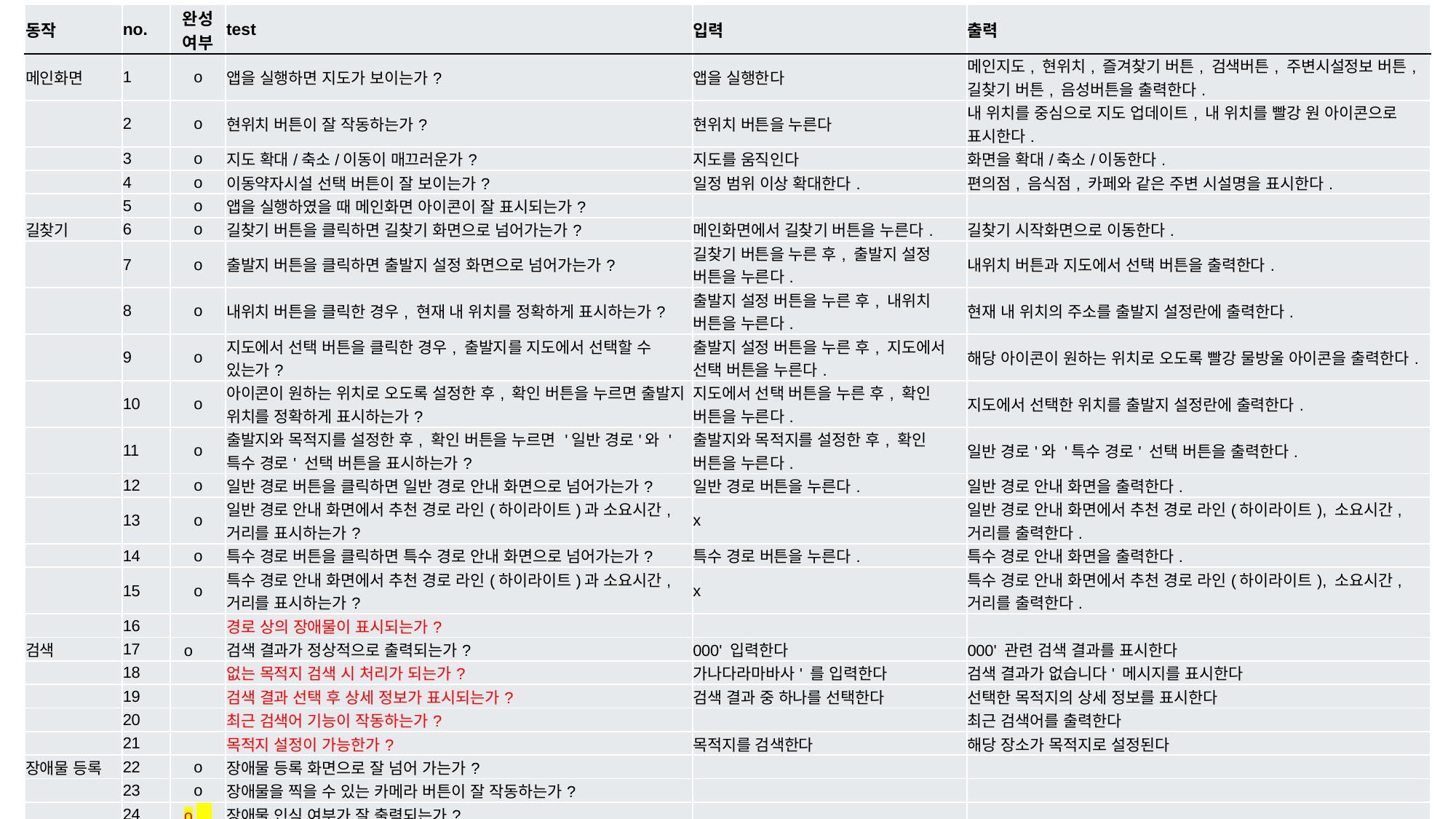

| 동작 | no. | 완성 여부 | test | 입력 | 출력 |
| --- | --- | --- | --- | --- | --- |
| 메인화면 | 1 | o | 앱을 실행하면 지도가 보이는가? | 앱을 실행한다 | 메인지도, 현위치, 즐겨찾기 버튼, 검색버튼, 주변시설정보 버튼, 길찾기 버튼, 음성버튼을 출력한다. |
|  | 2 | o | 현위치 버튼이 잘 작동하는가? | 현위치 버튼을 누른다 | 내 위치를 중심으로 지도 업데이트, 내 위치를 빨강 원 아이콘으로 표시한다. |
|  | 3 | o | 지도 확대/축소/이동이 매끄러운가? | 지도를 움직인다 | 화면을 확대/축소/이동한다. |
|  | 4 | o | 이동약자시설 선택 버튼이 잘 보이는가? | 일정 범위 이상 확대한다. | 편의점, 음식점, 카페와 같은 주변 시설명을 표시한다. |
|  | 5 | o | 앱을 실행하였을 때 메인화면 아이콘이 잘 표시되는가? |  |  |
| 길찾기 | 6 | o | 길찾기 버튼을 클릭하면 길찾기 화면으로 넘어가는가? | 메인화면에서 길찾기 버튼을 누른다. | 길찾기 시작화면으로 이동한다. |
|  | 7 | o | 출발지 버튼을 클릭하면 출발지 설정 화면으로 넘어가는가? | 길찾기 버튼을 누른 후, 출발지 설정 버튼을 누른다. | 내위치 버튼과 지도에서 선택 버튼을 출력한다. |
|  | 8 | o | 내위치 버튼을 클릭한 경우, 현재 내 위치를 정확하게 표시하는가? | 출발지 설정 버튼을 누른 후, 내위치 버튼을 누른다. | 현재 내 위치의 주소를 출발지 설정란에 출력한다. |
|  | 9 | o | 지도에서 선택 버튼을 클릭한 경우, 출발지를 지도에서 선택할 수 있는가? | 출발지 설정 버튼을 누른 후, 지도에서 선택 버튼을 누른다. | 해당 아이콘이 원하는 위치로 오도록 빨강 물방울 아이콘을 출력한다. |
|  | 10 | o | 아이콘이 원하는 위치로 오도록 설정한 후, 확인 버튼을 누르면 출발지 위치를 정확하게 표시하는가? | 지도에서 선택 버튼을 누른 후, 확인 버튼을 누른다. | 지도에서 선택한 위치를 출발지 설정란에 출력한다. |
|  | 11 | o | 출발지와 목적지를 설정한 후, 확인 버튼을 누르면 '일반 경로'와 '특수 경로' 선택 버튼을 표시하는가? | 출발지와 목적지를 설정한 후, 확인 버튼을 누른다. | 일반 경로'와 '특수 경로' 선택 버튼을 출력한다. |
|  | 12 | o | 일반 경로 버튼을 클릭하면 일반 경로 안내 화면으로 넘어가는가? | 일반 경로 버튼을 누른다. | 일반 경로 안내 화면을 출력한다. |
|  | 13 | o | 일반 경로 안내 화면에서 추천 경로 라인(하이라이트)과 소요시간, 거리를 표시하는가? | x | 일반 경로 안내 화면에서 추천 경로 라인(하이라이트), 소요시간, 거리를 출력한다. |
|  | 14 | o | 특수 경로 버튼을 클릭하면 특수 경로 안내 화면으로 넘어가는가? | 특수 경로 버튼을 누른다. | 특수 경로 안내 화면을 출력한다. |
|  | 15 | o | 특수 경로 안내 화면에서 추천 경로 라인(하이라이트)과 소요시간, 거리를 표시하는가? | x | 특수 경로 안내 화면에서 추천 경로 라인(하이라이트), 소요시간, 거리를 출력한다. |
|  | 16 |  | 경로 상의 장애물이 표시되는가? |  |  |
| 검색 | 17 | o | 검색 결과가 정상적으로 출력되는가? | 000' 입력한다 | 000' 관련 검색 결과를 표시한다 |
|  | 18 |  | 없는 목적지 검색 시 처리가 되는가? | 가나다라마바사' 를 입력한다 | 검색 결과가 없습니다' 메시지를 표시한다 |
|  | 19 |  | 검색 결과 선택 후 상세 정보가 표시되는가? | 검색 결과 중 하나를 선택한다 | 선택한 목적지의 상세 정보를 표시한다 |
|  | 20 |  | 최근 검색어 기능이 작동하는가? |  | 최근 검색어를 출력한다 |
|  | 21 |  | 목적지 설정이 가능한가? | 목적지를 검색한다 | 해당 장소가 목적지로 설정된다 |
| 장애물 등록 | 22 | o | 장애물 등록 화면으로 잘 넘어 가는가? |  |  |
|  | 23 | o | 장애물을 찍을 수 있는 카메라 버튼이 잘 작동하는가? |  |  |
|  | 24 | o | 장애물 인식 여부가 잘 출력되는가? |  |  |
|  | 25 | o | 장애물이 true일 경우 장애물 등록 버튼이 잘 작동하는가? |  |  |
| 이동약자시설 | 26 | o | 시설 종류마다 뱃지를 클릭하면 해당 시설의 정보가 표기되는가? | 버튼을 클릭한다(ex. 엘리베이터) | 내 주변의 시설(ex.엘리베이터)이 지도 위에 표기된다. |
|  | 27 | o | 모든 정보가 표기되지 않고 내 주변 시설만 뜨는가? |  |  |
|  | 28 | o | 지도 이동 후 이 위치로 다시 검색버튼이 뜨는가? |  |  |
|  | 29 | o | 이 위치로 다시 검색을 하면 현재 지도를 기준으로 시설이 보이는가? |  |  |